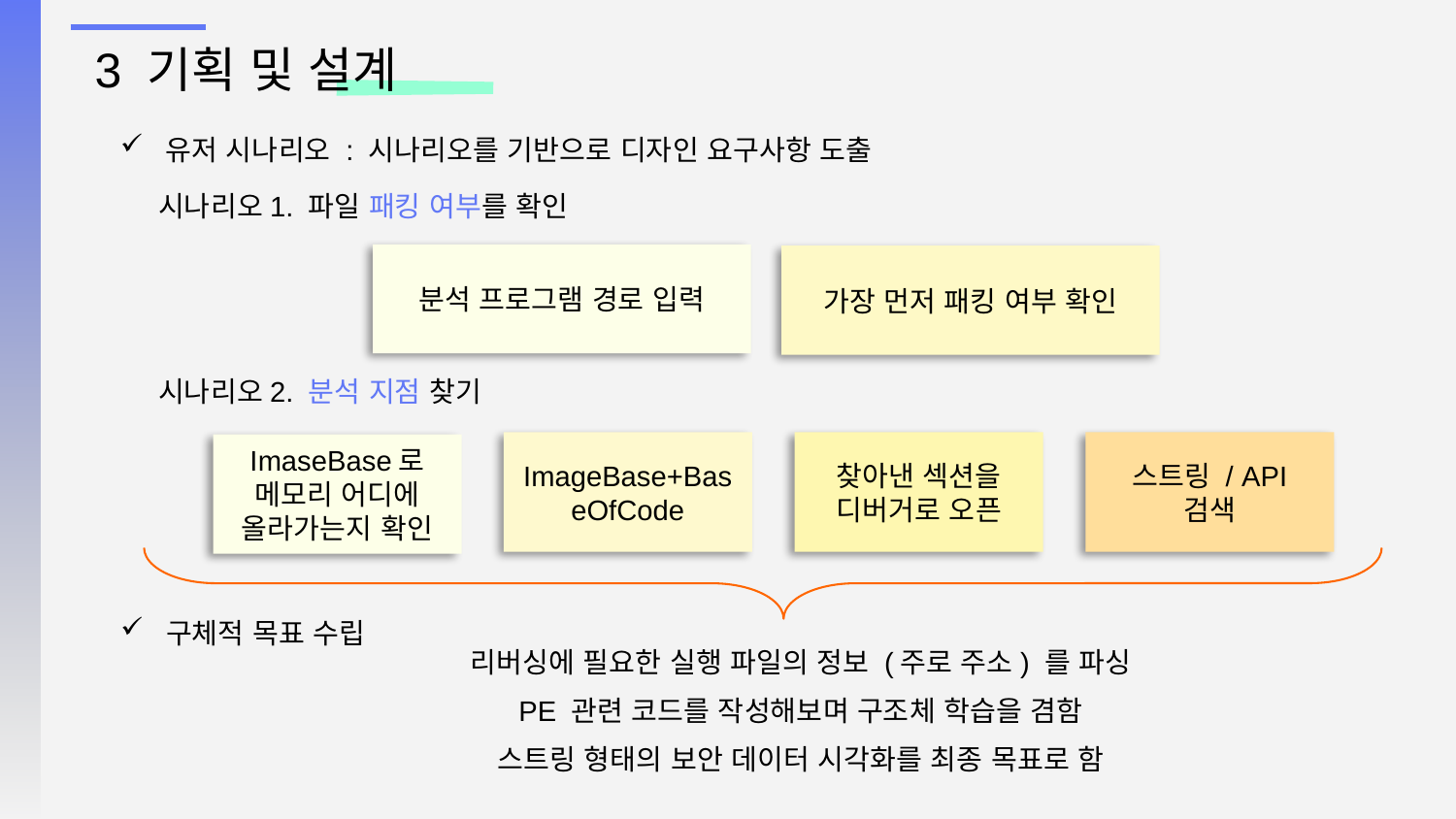

3 기획 및 설계

유저 시나리오 : 시나리오를 기반으로 디자인 요구사항 도출
시나리오1. 파일 패킹 여부를 확인
분석 프로그램 경로 입력
가장 먼저 패킹 여부 확인
시나리오2. 분석 지점 찾기
스트링 / API 검색
찾아낸 섹션을 디버거로 오픈
ImageBase+BaseOfCode
ImaseBase로 메모리 어디에 올라가는지 확인
구체적 목표 수립
리버싱에 필요한 실행 파일의 정보 (주로 주소) 를 파싱
PE 관련 코드를 작성해보며 구조체 학습을 겸함
스트링 형태의 보안 데이터 시각화를 최종 목표로 함